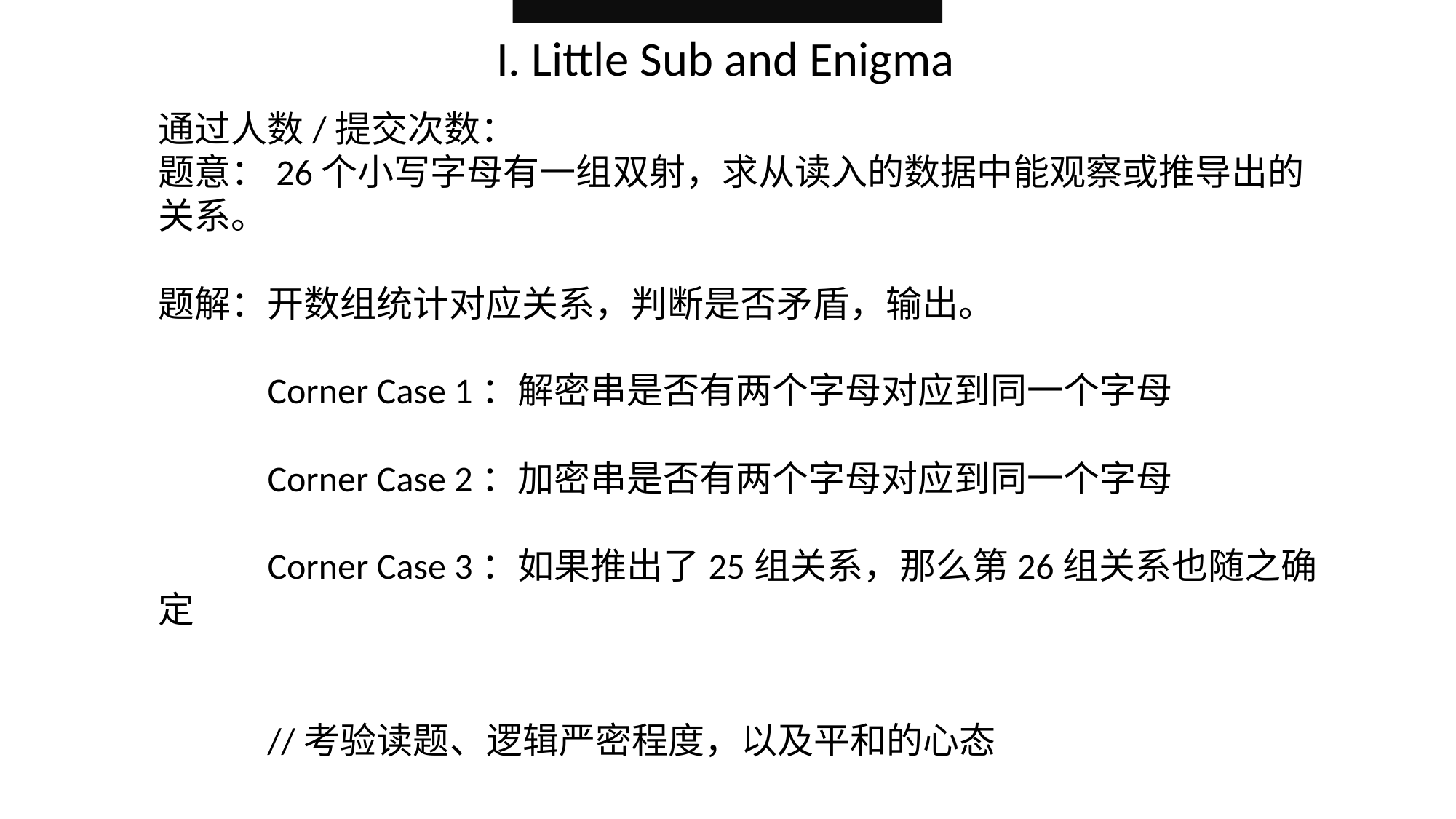

I. Little Sub and Enigma
通过人数/提交次数：
题意：26个小写字母有一组双射，求从读入的数据中能观察或推导出的关系。

题解：开数组统计对应关系，判断是否矛盾，输出。

	Corner Case 1：解密串是否有两个字母对应到同一个字母

	Corner Case 2：加密串是否有两个字母对应到同一个字母

	Corner Case 3：如果推出了25组关系，那么第26组关系也随之确定

	//考验读题、逻辑严密程度，以及平和的心态